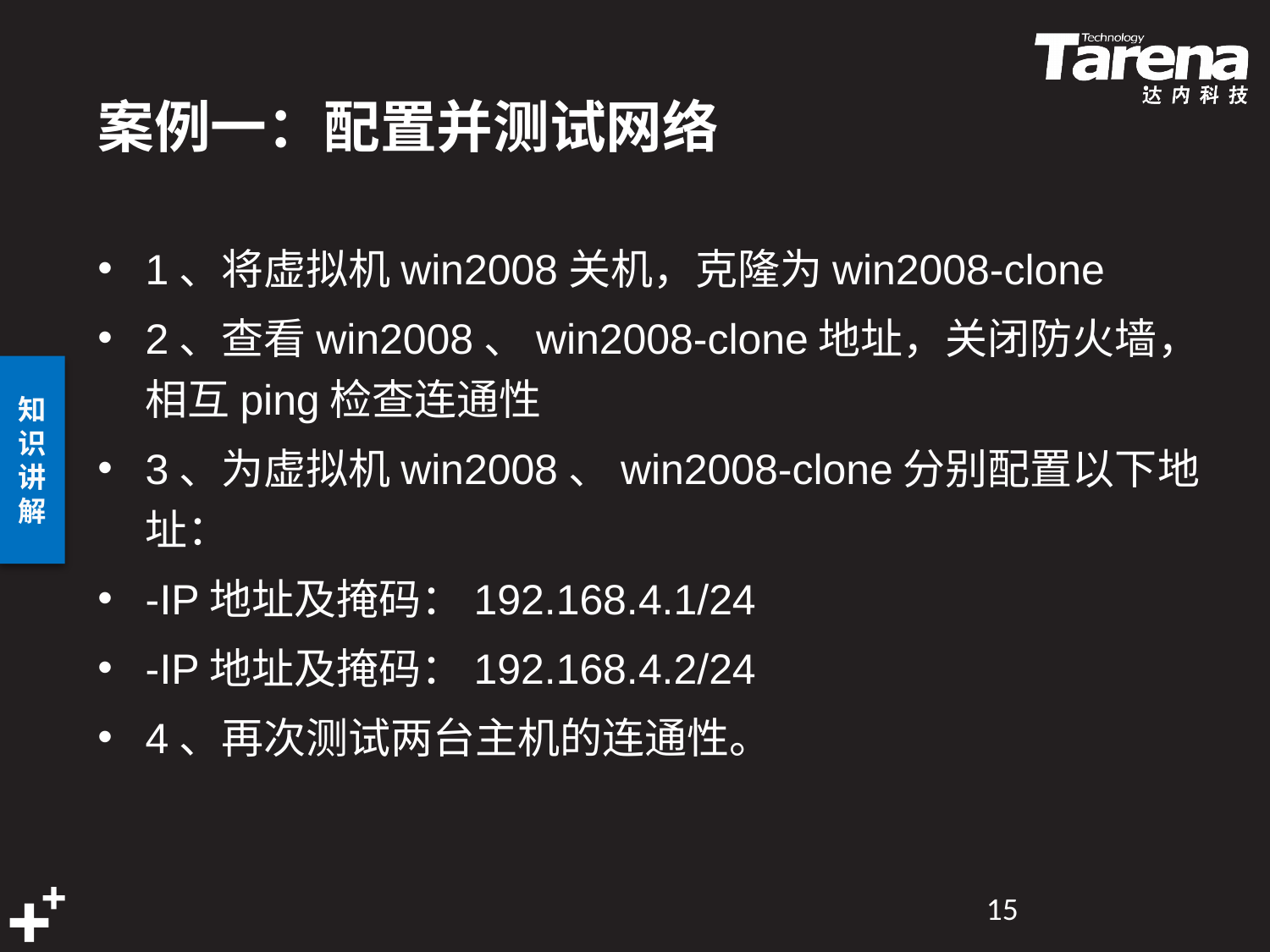

# 案例一：配置并测试网络
1、将虚拟机win2008关机，克隆为win2008-clone
2、查看win2008、win2008-clone地址，关闭防火墙，相互ping检查连通性
3、为虚拟机win2008、win2008-clone分别配置以下地址：
-IP地址及掩码：192.168.4.1/24
-IP地址及掩码：192.168.4.2/24
4、再次测试两台主机的连通性。
15